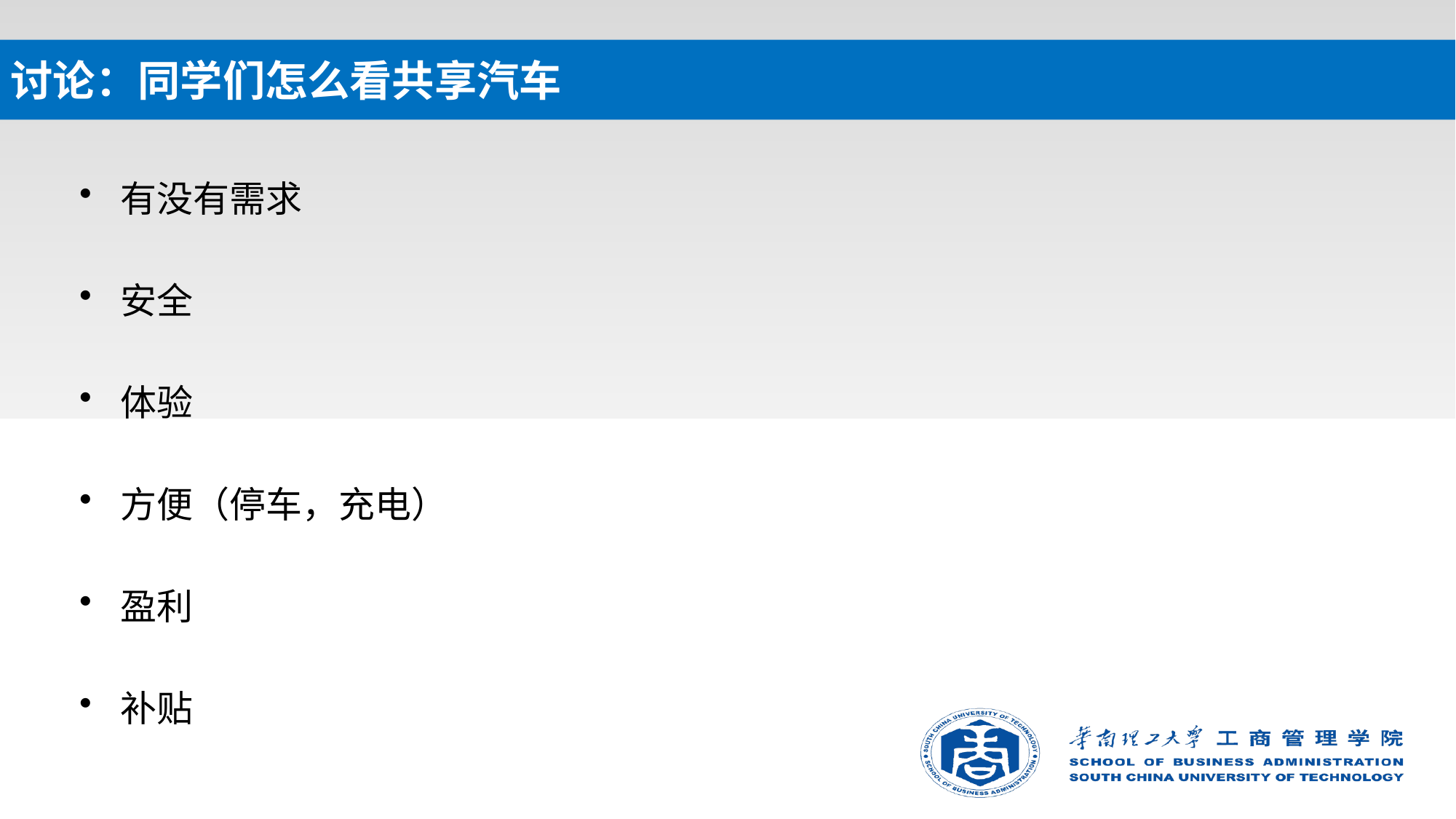

# 讨论：同学们怎么看共享汽车

有没有需求

安全

体验

方便（停车，充电）

盈利

补贴